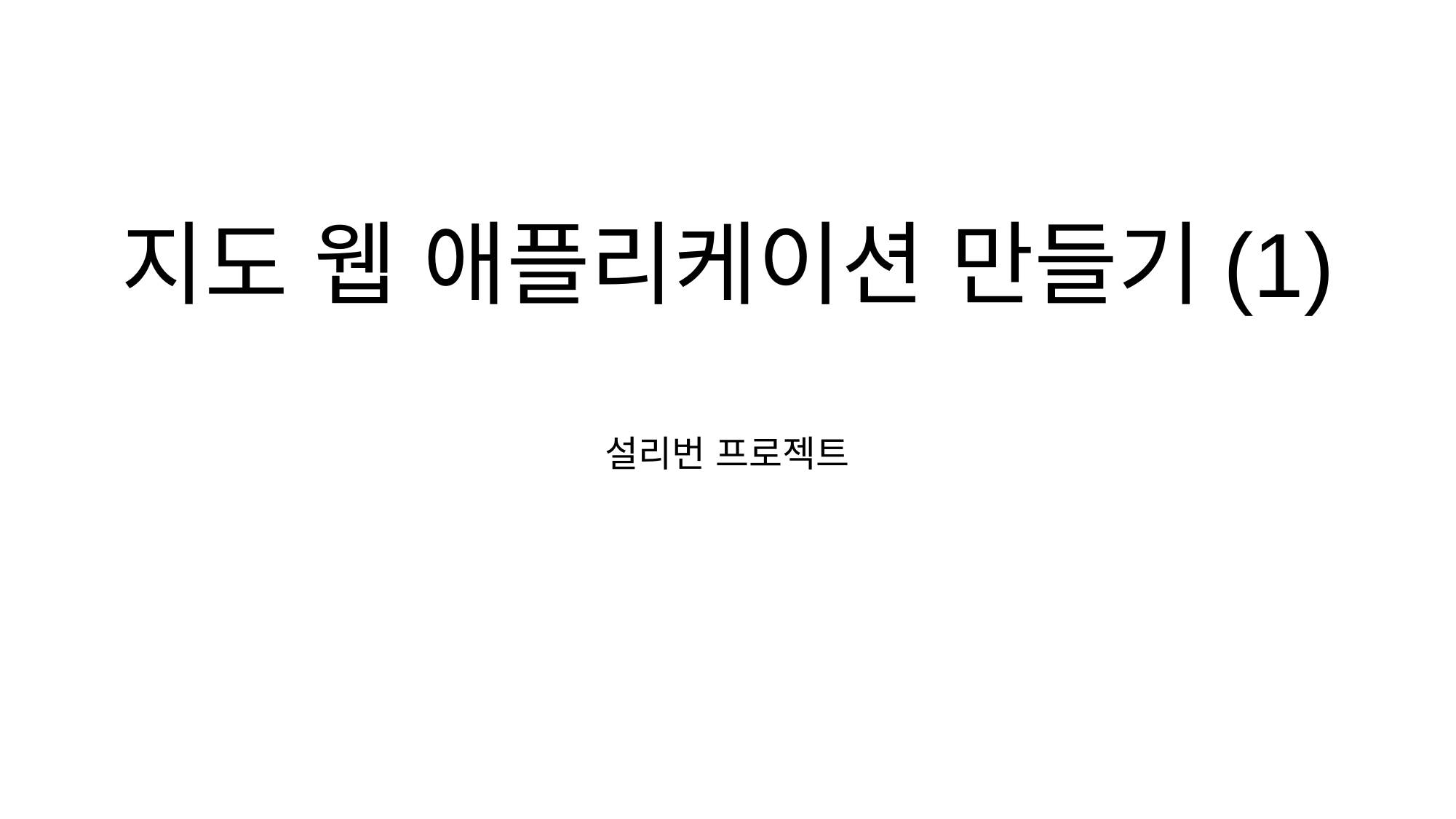

# 지도 웹 애플리케이션 만들기(1)
설리번 프로젝트